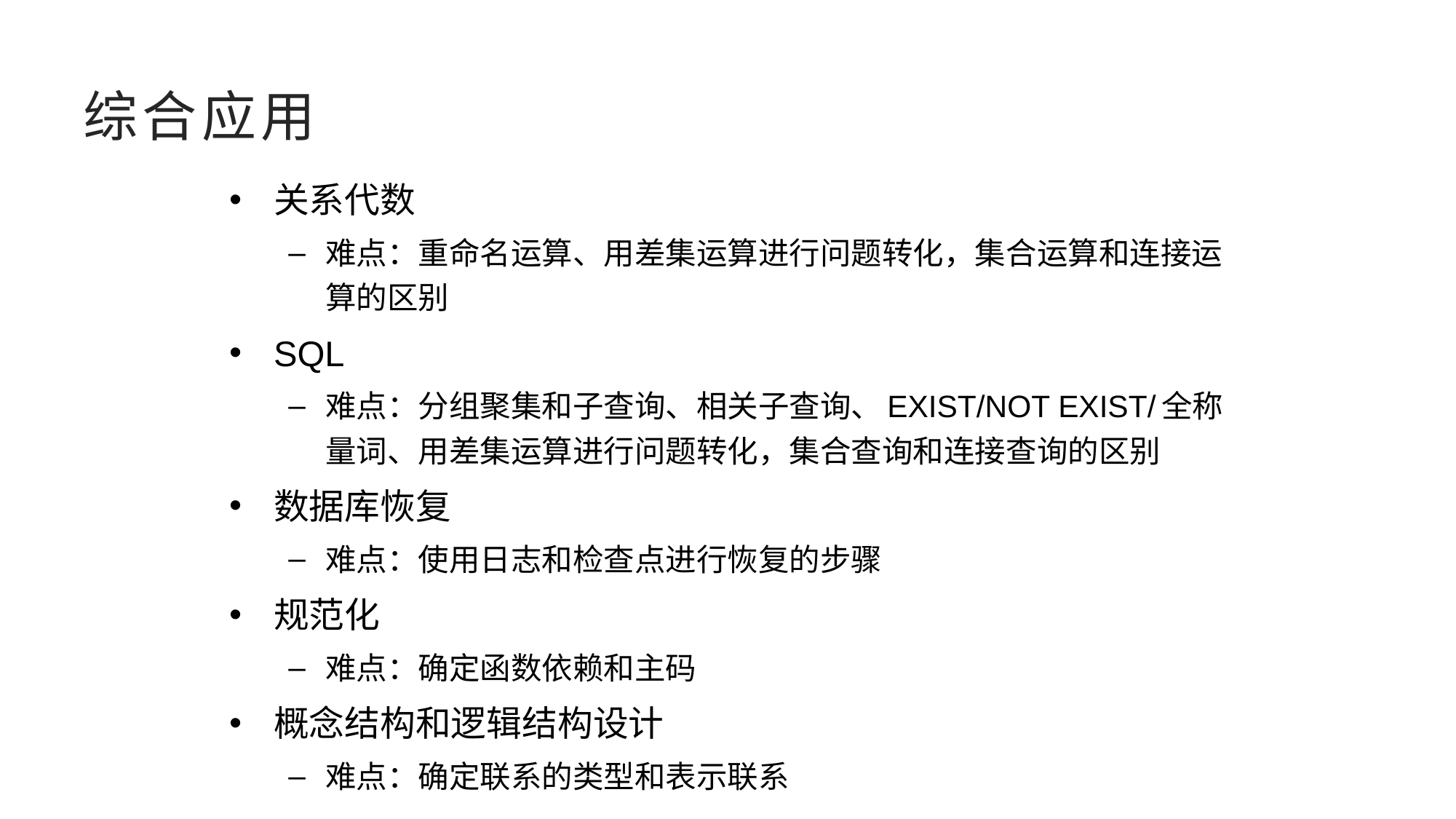

# 综合应用
关系代数
难点：重命名运算、用差集运算进行问题转化，集合运算和连接运算的区别
SQL
难点：分组聚集和子查询、相关子查询、EXIST/NOT EXIST/全称量词、用差集运算进行问题转化，集合查询和连接查询的区别
数据库恢复
难点：使用日志和检查点进行恢复的步骤
规范化
难点：确定函数依赖和主码
概念结构和逻辑结构设计
难点：确定联系的类型和表示联系